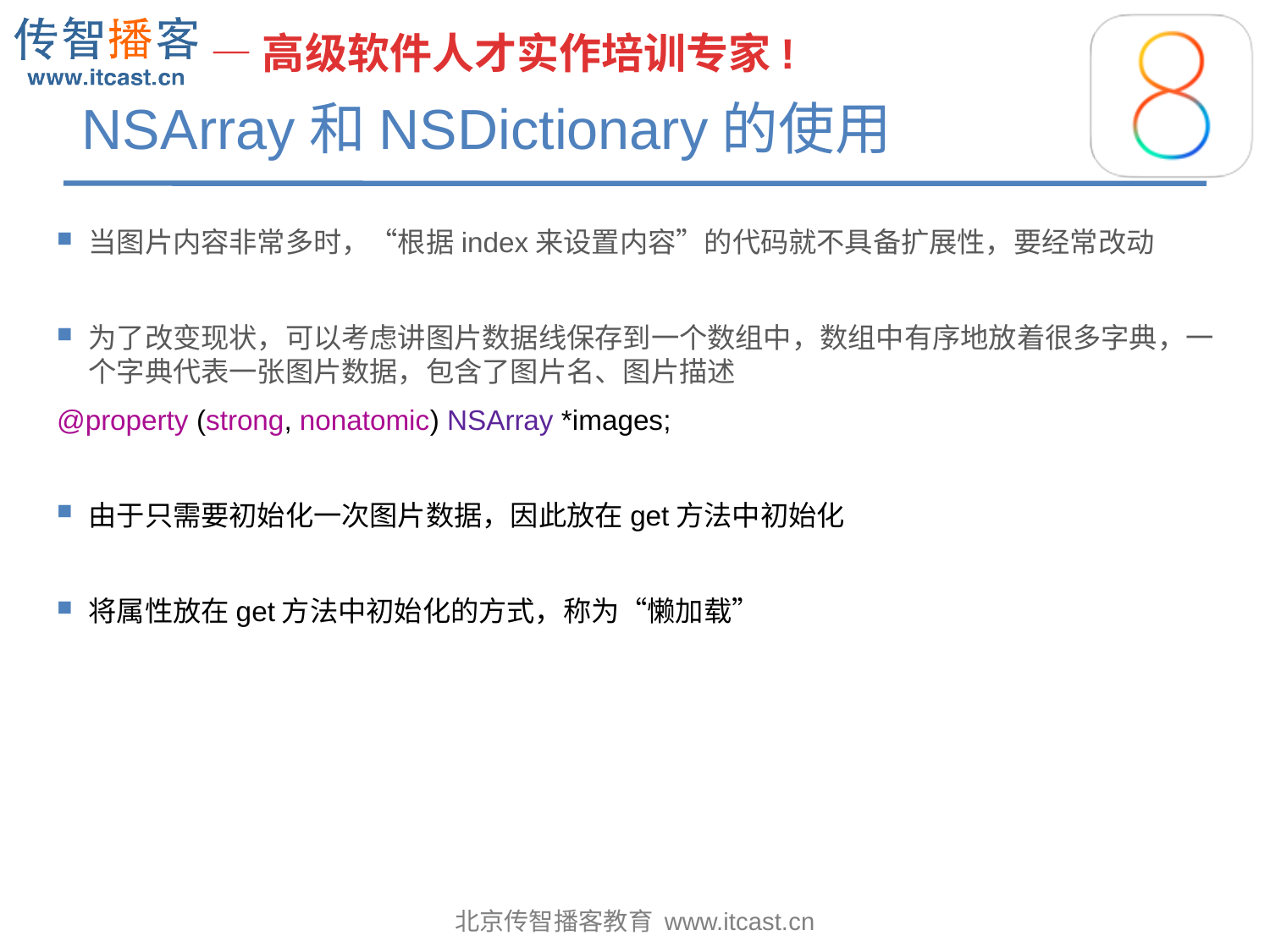

# NSArray和NSDictionary的使用
当图片内容非常多时，“根据index来设置内容”的代码就不具备扩展性，要经常改动

为了改变现状，可以考虑讲图片数据线保存到一个数组中，数组中有序地放着很多字典，一个字典代表一张图片数据，包含了图片名、图片描述
@property (strong, nonatomic) NSArray *images;

由于只需要初始化一次图片数据，因此放在get方法中初始化

将属性放在get方法中初始化的方式，称为“懒加载”